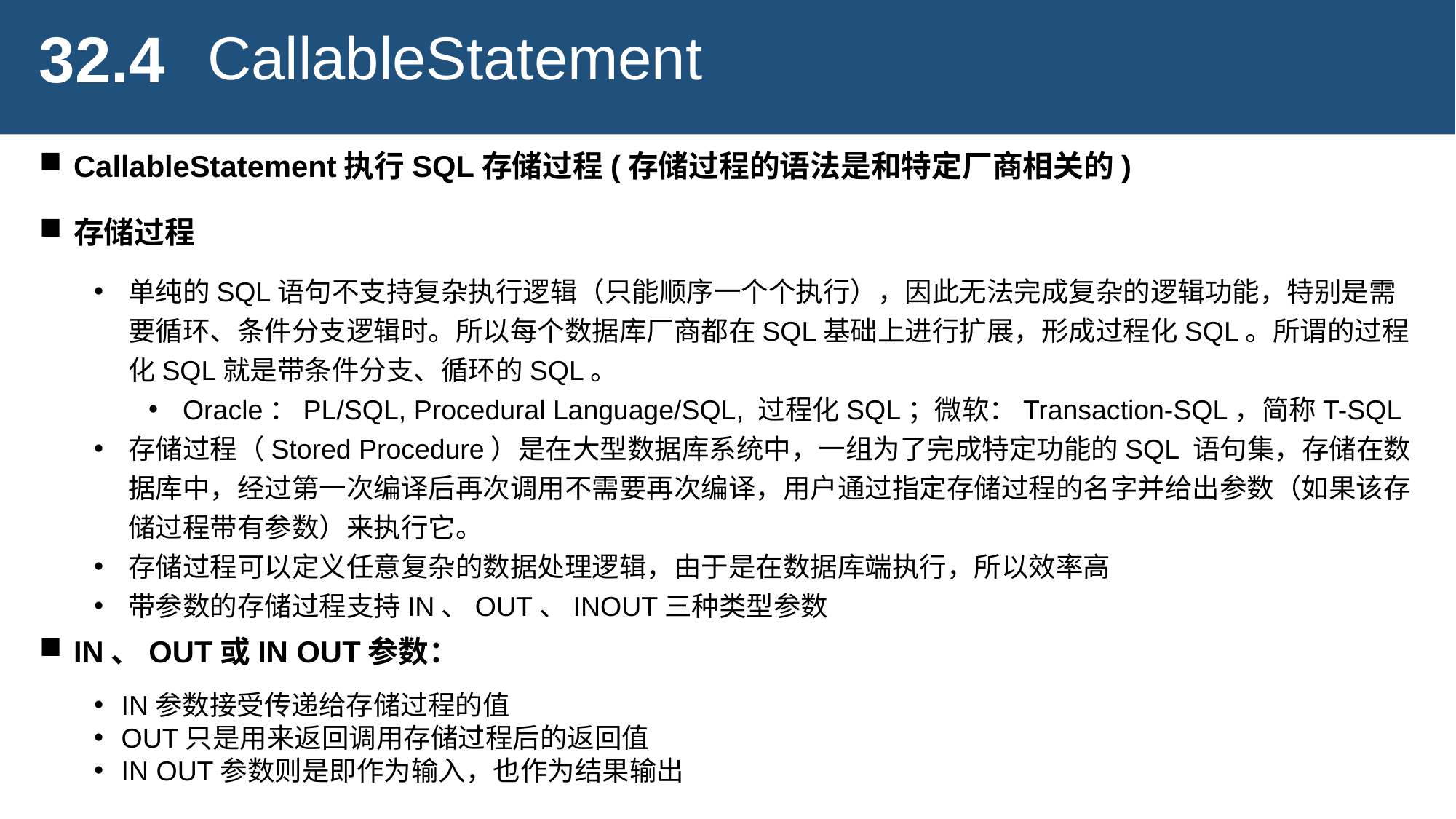

32.4
CallableStatement
CallableStatement执行SQL存储过程(存储过程的语法是和特定厂商相关的)
存储过程
单纯的SQL语句不支持复杂执行逻辑（只能顺序一个个执行），因此无法完成复杂的逻辑功能，特别是需要循环、条件分支逻辑时。所以每个数据库厂商都在SQL基础上进行扩展，形成过程化SQL。所谓的过程化SQL就是带条件分支、循环的SQL。
Oracle：PL/SQL, Procedural Language/SQL, 过程化SQL；微软：Transaction-SQL，简称T-SQL
存储过程（Stored Procedure）是在大型数据库系统中，一组为了完成特定功能的SQL 语句集，存储在数据库中，经过第一次编译后再次调用不需要再次编译，用户通过指定存储过程的名字并给出参数（如果该存储过程带有参数）来执行它。
存储过程可以定义任意复杂的数据处理逻辑，由于是在数据库端执行，所以效率高
带参数的存储过程支持IN、OUT、INOUT三种类型参数
IN、OUT或IN OUT参数：
IN参数接受传递给存储过程的值
OUT只是用来返回调用存储过程后的返回值
IN OUT参数则是即作为输入，也作为结果输出